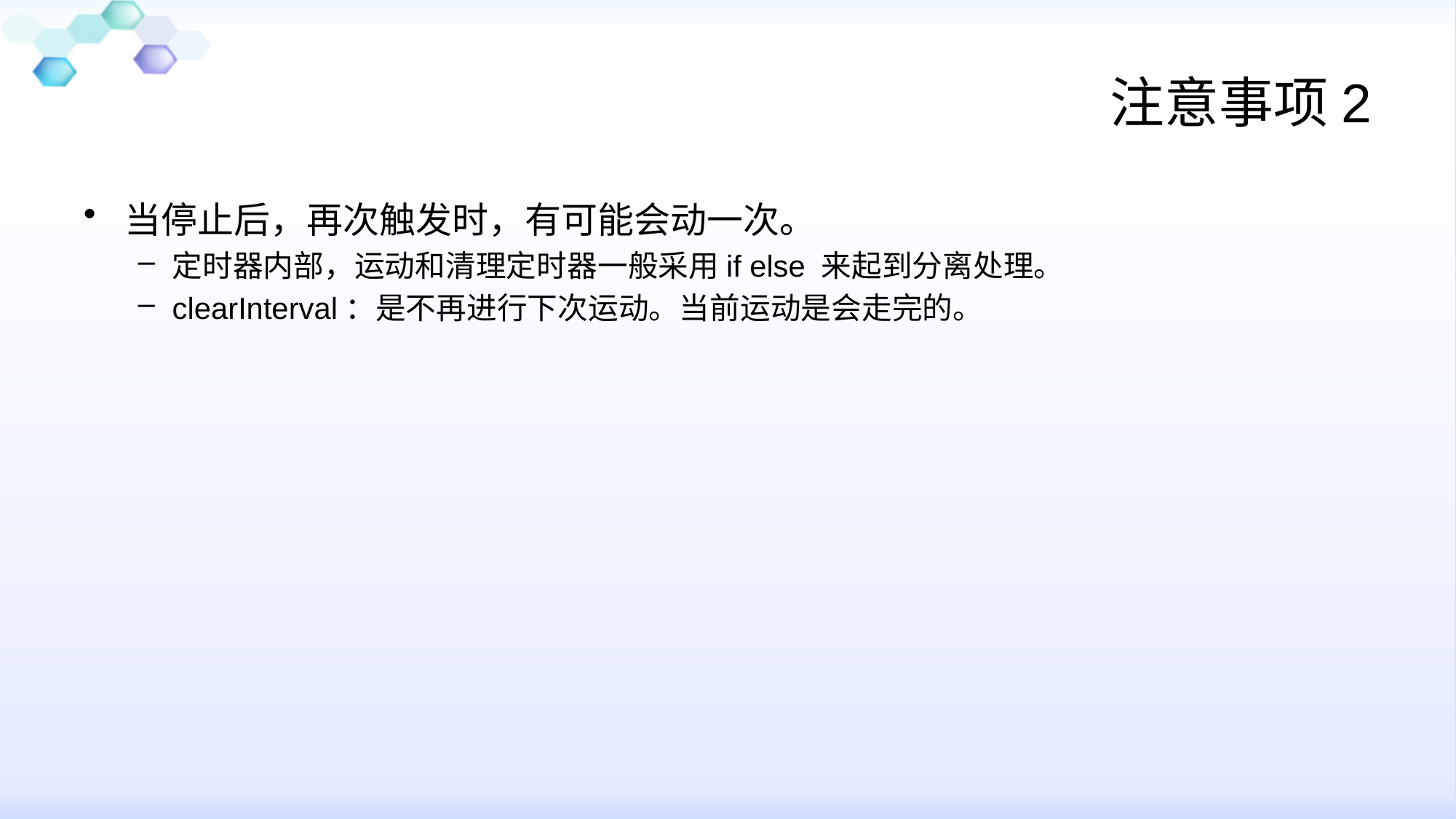

# 注意事项2
当停止后，再次触发时，有可能会动一次。
定时器内部，运动和清理定时器一般采用if else 来起到分离处理。
clearInterval：是不再进行下次运动。当前运动是会走完的。